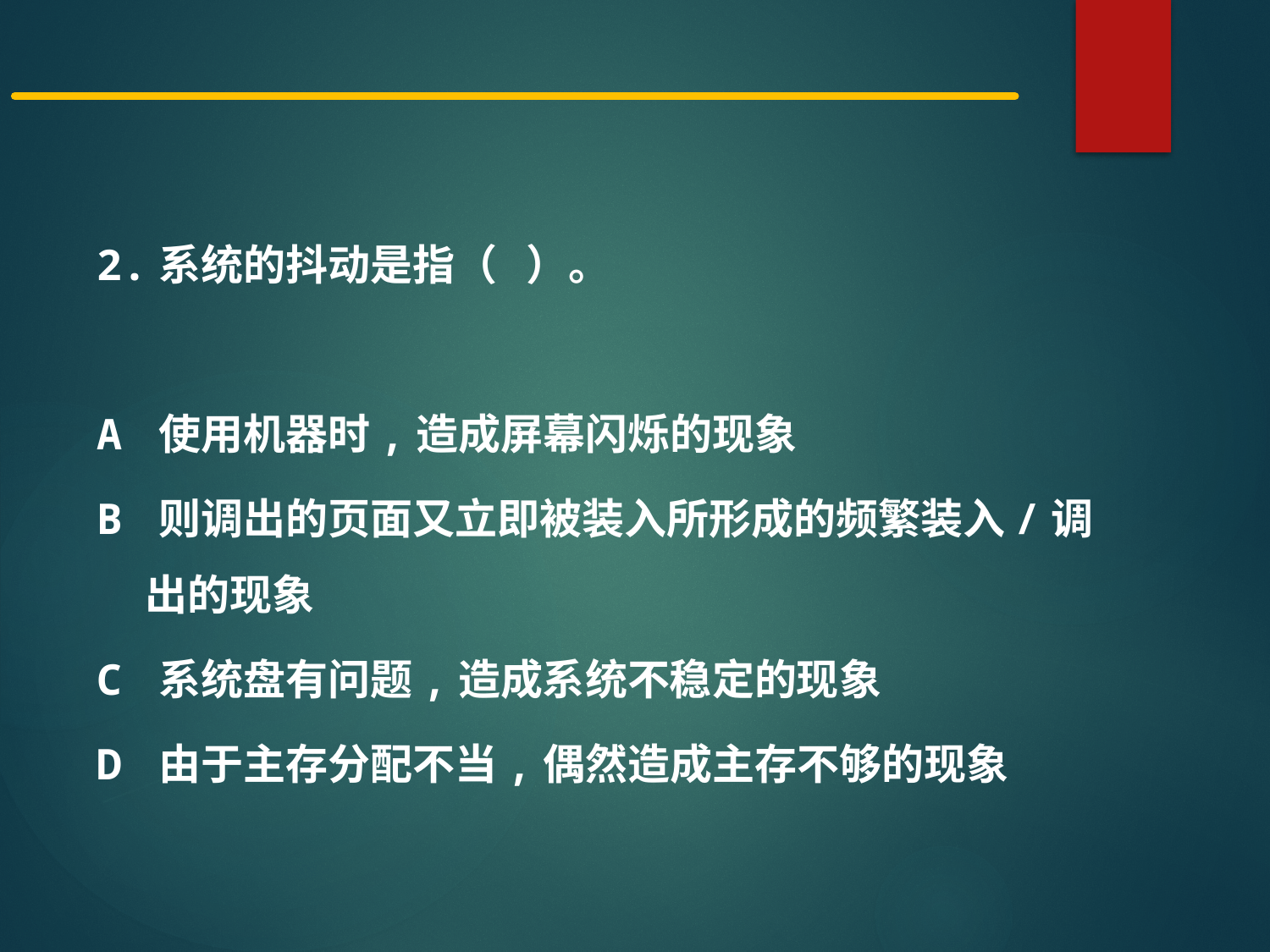

2.系统的抖动是指（   ）。

A 使用机器时,造成屏幕闪烁的现象
B 则调出的页面又立即被装入所形成的频繁装入/调出的现象
C 系统盘有问题,造成系统不稳定的现象
D 由于主存分配不当,偶然造成主存不够的现象